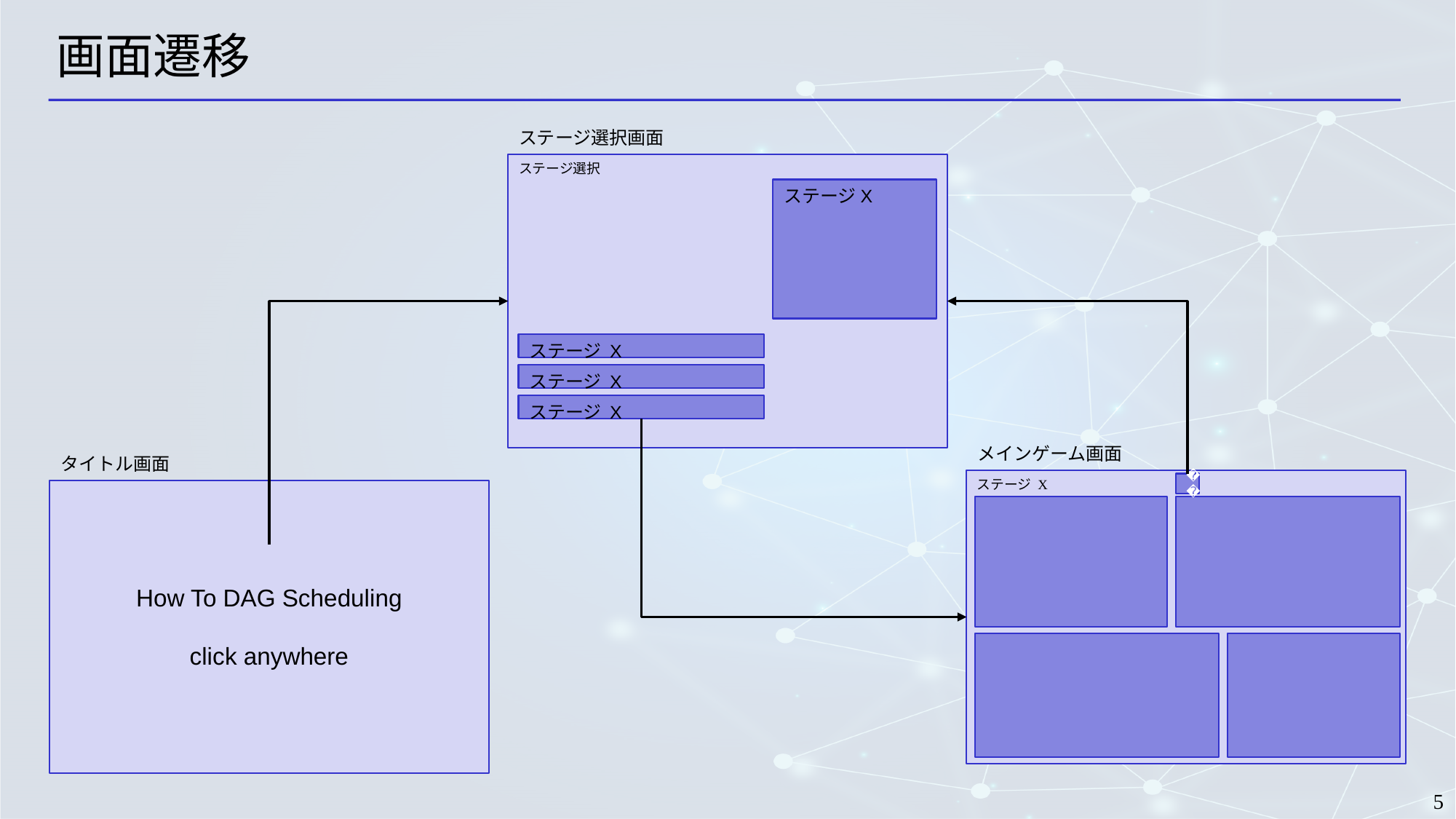

# 画面遷移
ステージ選択画面

ステージ選択
ステージX
ステージ X
ステージ X
ステージ X
メインゲーム画面
タイトル画面

ステージ X
🏠

How To DAG Scheduling

click anywhere
5